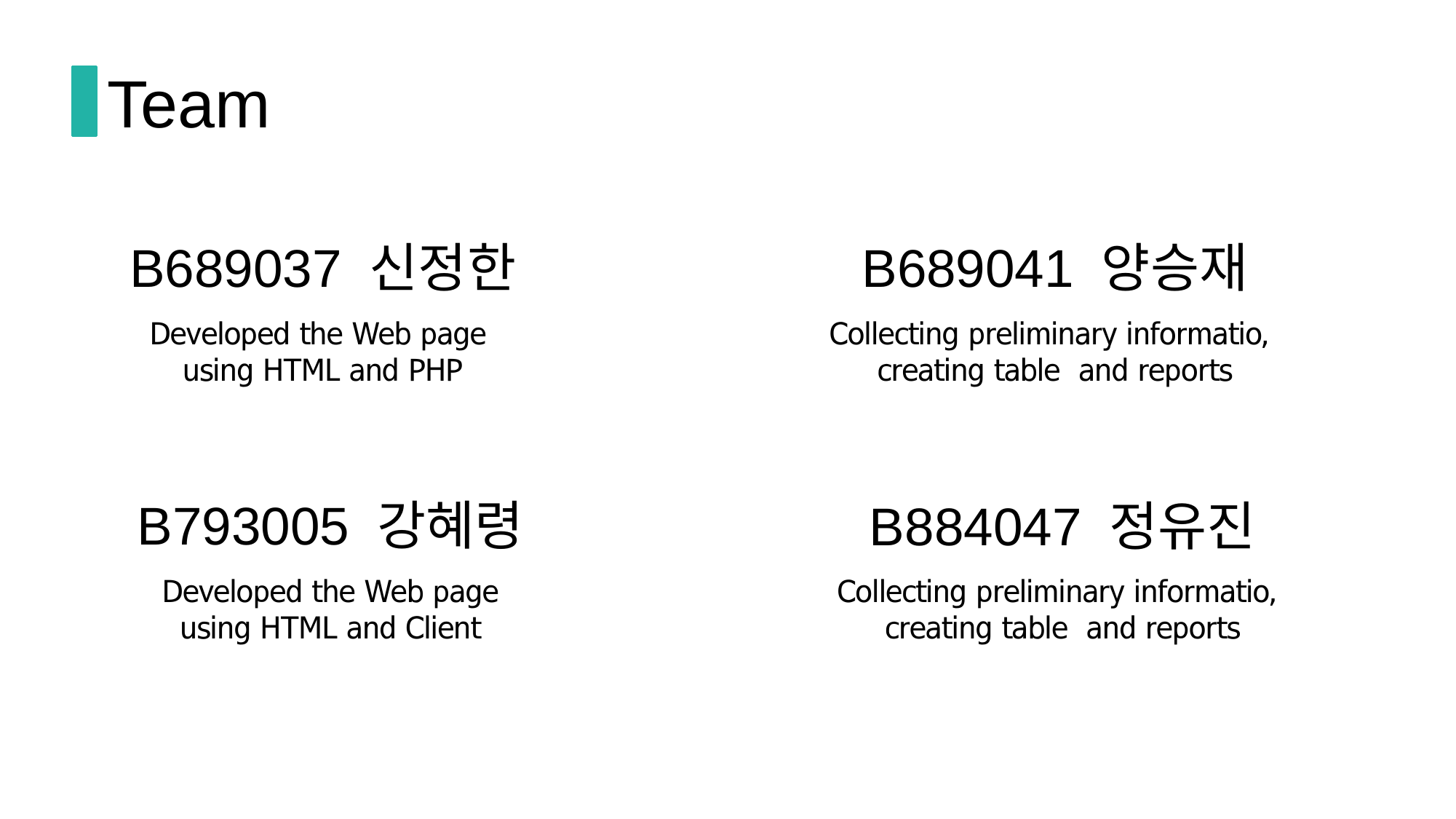

# Team

B689041 양승재

Collecting preliminary informatio,  creating table  and reports
B689037 신정한

Developed the Web page
using HTML and PHP
B793005 강혜령

Developed the Web page
using HTML and Client
B884047 정유진

Collecting preliminary informatio,  creating table  and reports